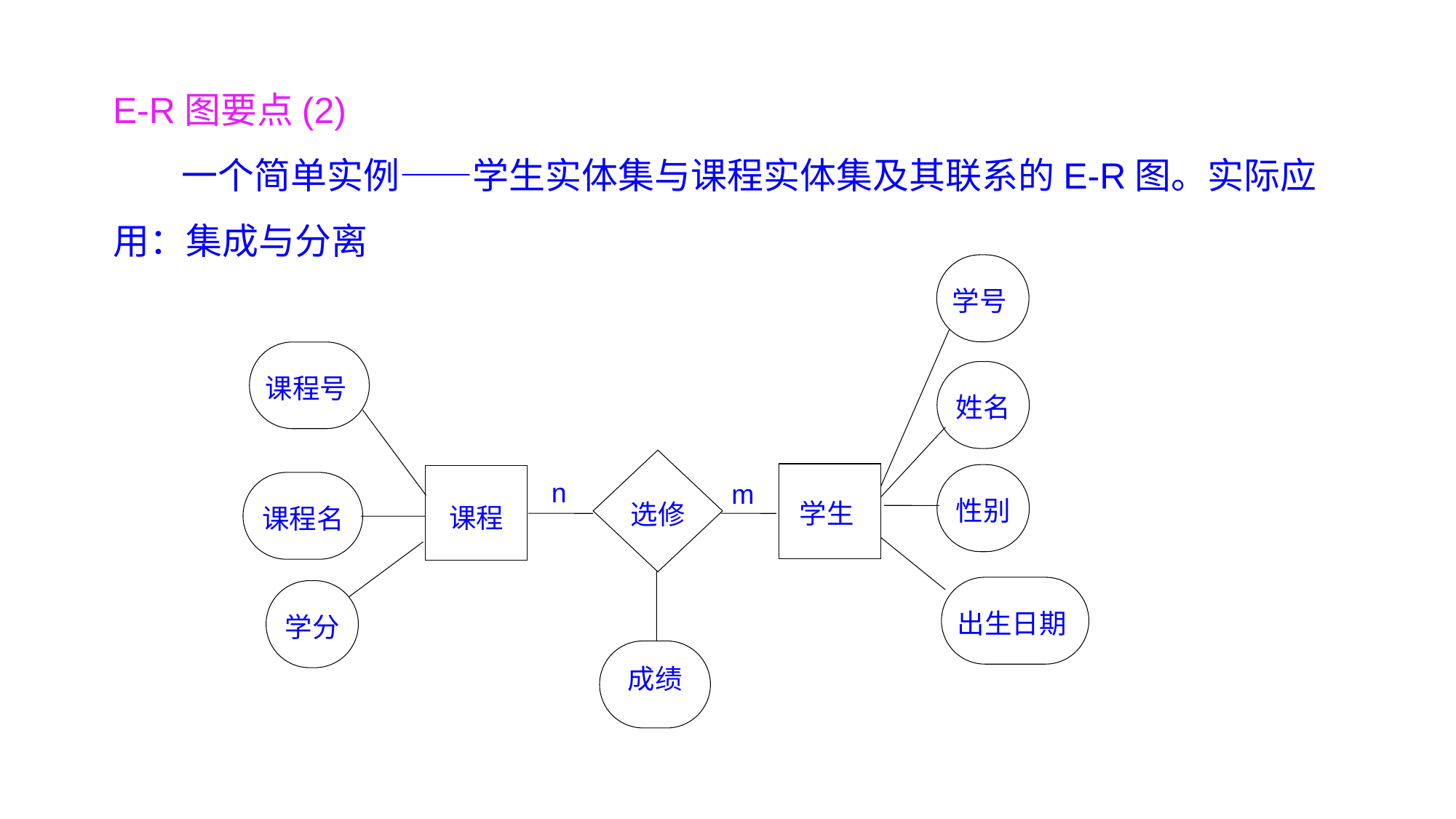

E-R图要点(2)
一个简单实例——学生实体集与课程实体集及其联系的E-R图。实际应用：集成与分离
学号

课程号
姓名

选修
学生
性别

课程
课程名
m
n

出生日期
学分
成绩